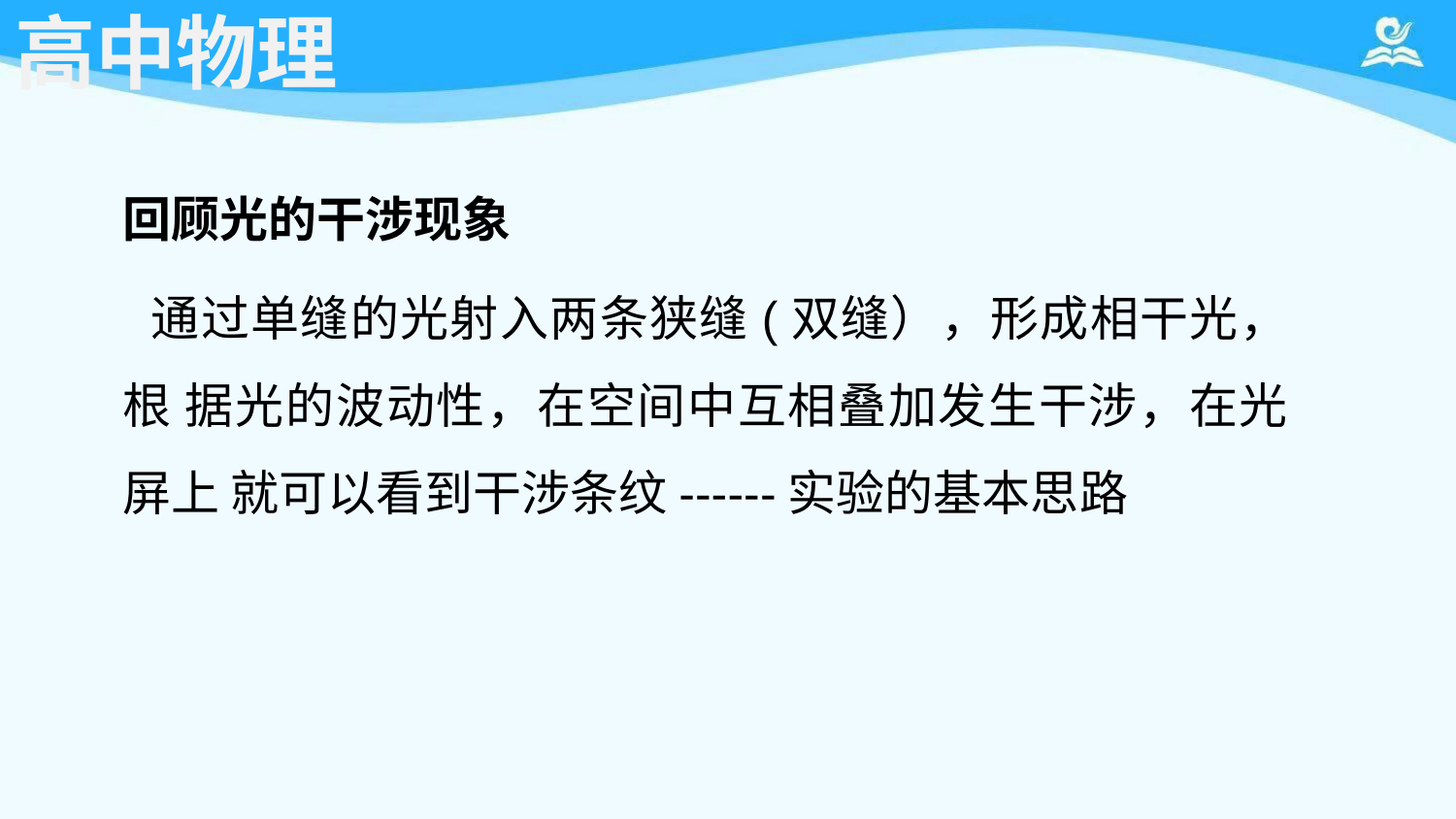

# 高中物理
回顾光的干涉现象
通过单缝的光射入两条狭缝(双缝），形成相干光，根 据光的波动性，在空间中互相叠加发生干涉，在光屏上 就可以看到干涉条纹------实验的基本思路